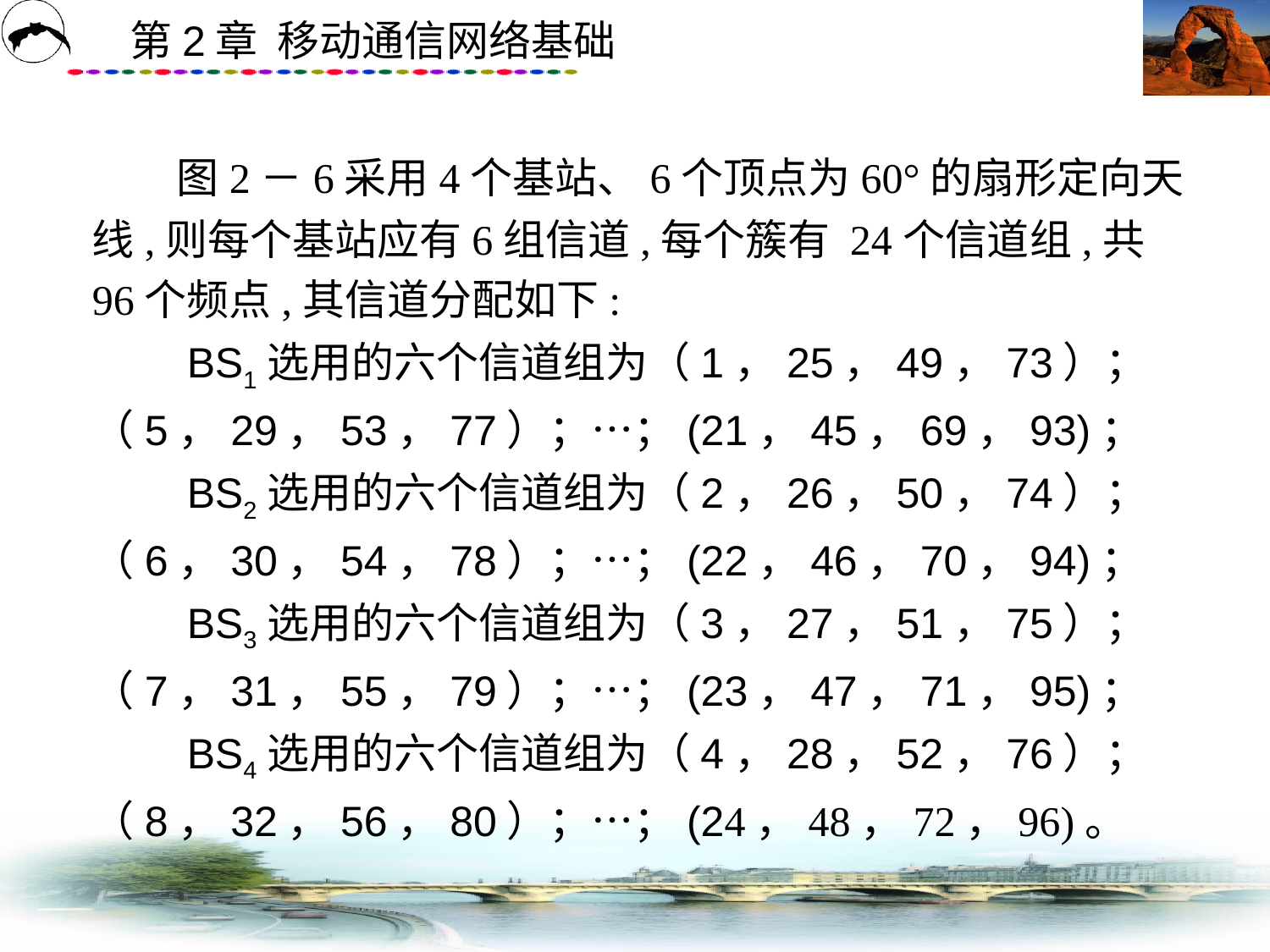

# 图2－6采用4个基站、6个顶点为60°的扇形定向天线,则每个基站应有6组信道,每个簇有 24个信道组,共96个频点,其信道分配如下: 　　BS1选用的六个信道组为（1，25，49，73）；（5，29，53，77）；…；(21，45，69，93)； 　　BS2选用的六个信道组为（2，26，50，74）；（6，30，54，78）；…；(22，46，70，94)； 　　BS3选用的六个信道组为（3，27，51，75）；（7，31，55，79）；…；(23，47，71，95)； 　　BS4选用的六个信道组为（4，28，52，76）；（8，32，56，80）；…；(24，48，72，96)。